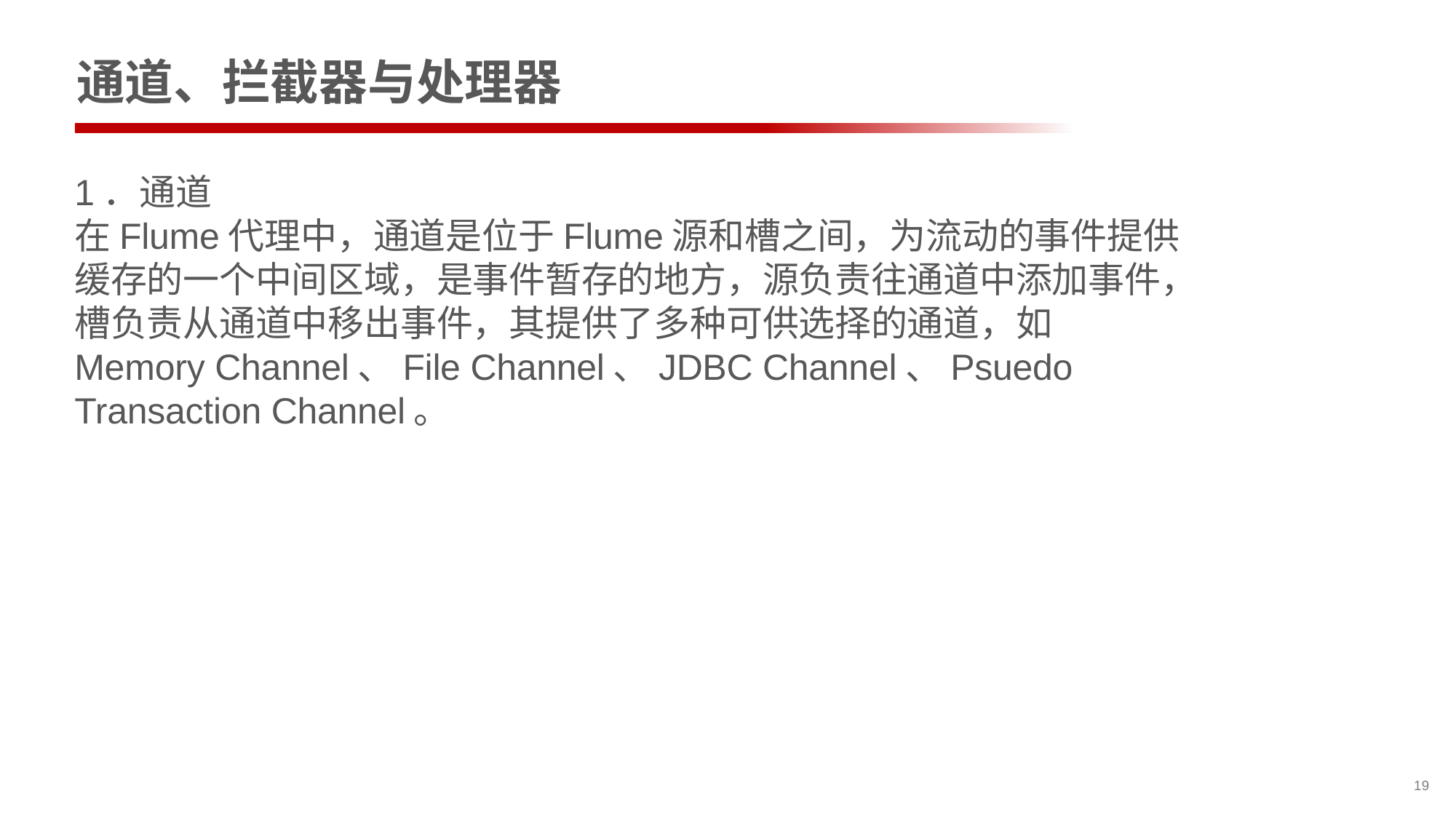

# 通道、拦截器与处理器

1．通道
在Flume代理中，通道是位于Flume源和槽之间，为流动的事件提供缓存的一个中间区域，是事件暂存的地方，源负责往通道中添加事件，槽负责从通道中移出事件，其提供了多种可供选择的通道，如Memory Channel、File Channel、JDBC Channel、Psuedo Transaction Channel。
19